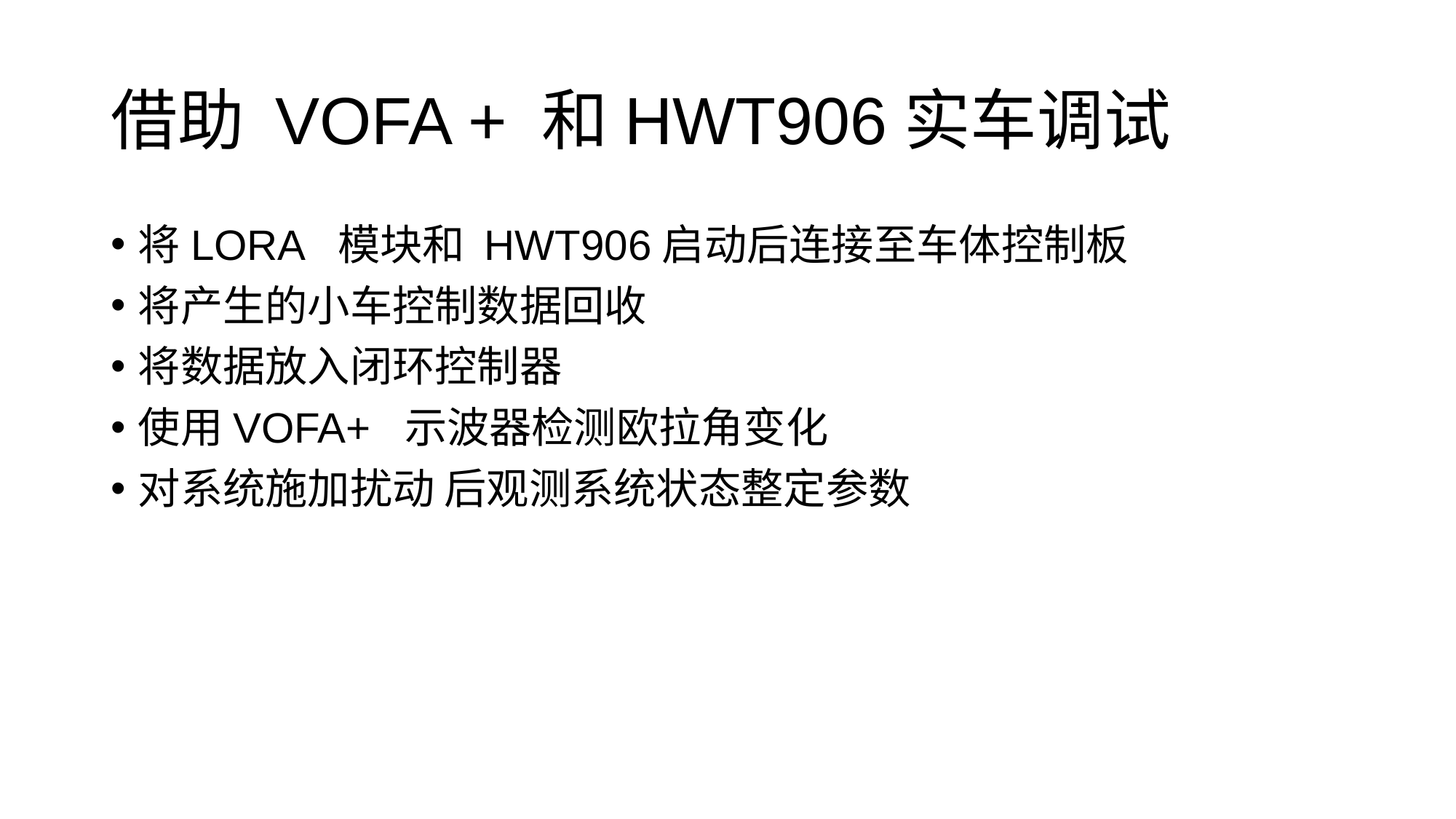

# 借助 VOFA + 和HWT906实车调试
将LORA  模块和 HWT906启动后连接至车体控制板
将产生的小车控制数据回收
将数据放入闭环控制器
使用VOFA+  示波器检测欧拉角变化
对系统施加扰动 后观测系统状态整定参数